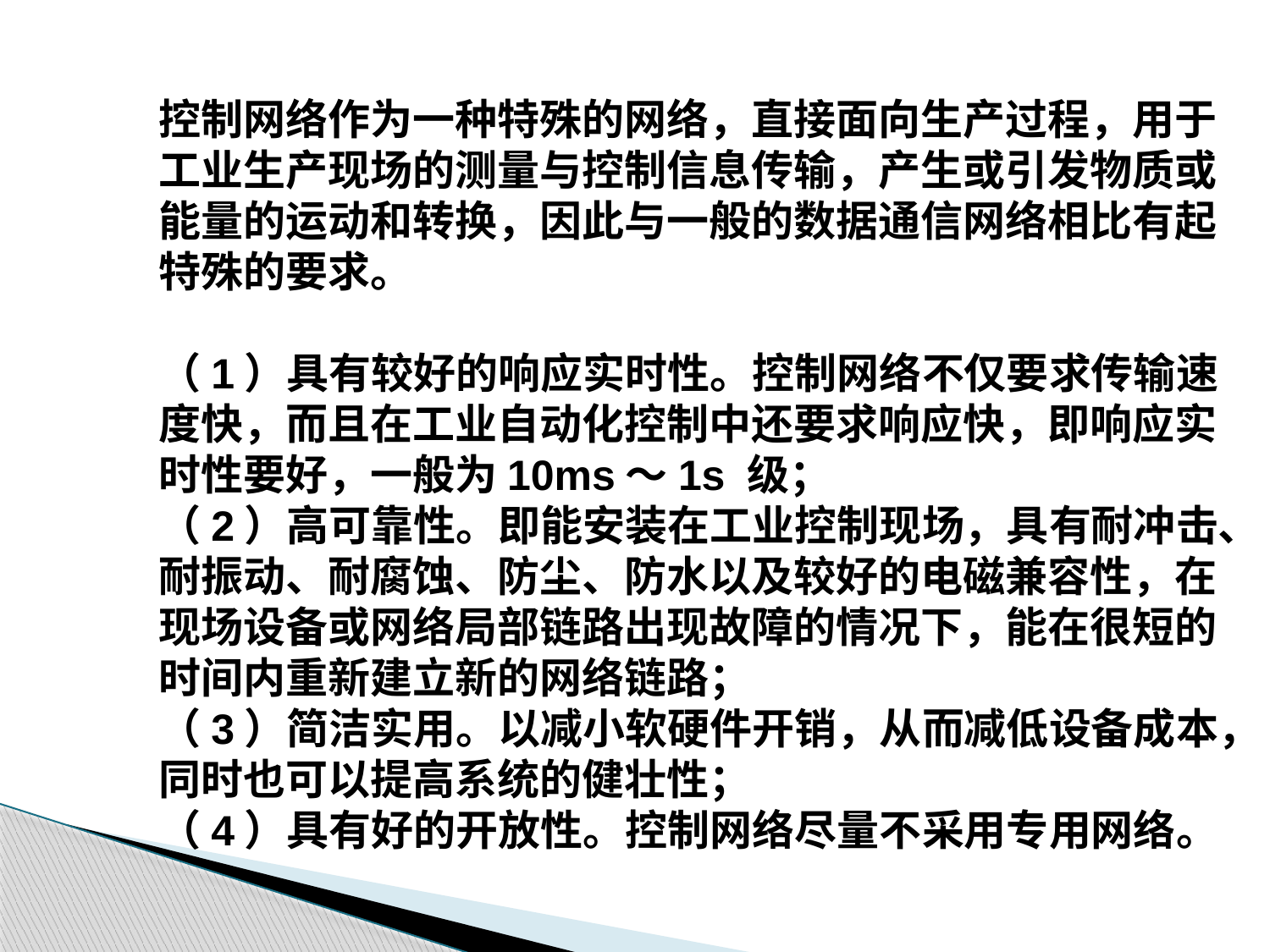

控制网络作为一种特殊的网络，直接面向生产过程，用于工业生产现场的测量与控制信息传输，产生或引发物质或能量的运动和转换，因此与一般的数据通信网络相比有起特殊的要求。

	（1）具有较好的响应实时性。控制网络不仅要求传输速度快，而且在工业自动化控制中还要求响应快，即响应实时性要好，一般为10ms～1s 级；
	（2）高可靠性。即能安装在工业控制现场，具有耐冲击、耐振动、耐腐蚀、防尘、防水以及较好的电磁兼容性，在现场设备或网络局部链路出现故障的情况下，能在很短的时间内重新建立新的网络链路；
	（3）简洁实用。以减小软硬件开销，从而减低设备成本，同时也可以提高系统的健壮性；
	（4）具有好的开放性。控制网络尽量不采用专用网络。